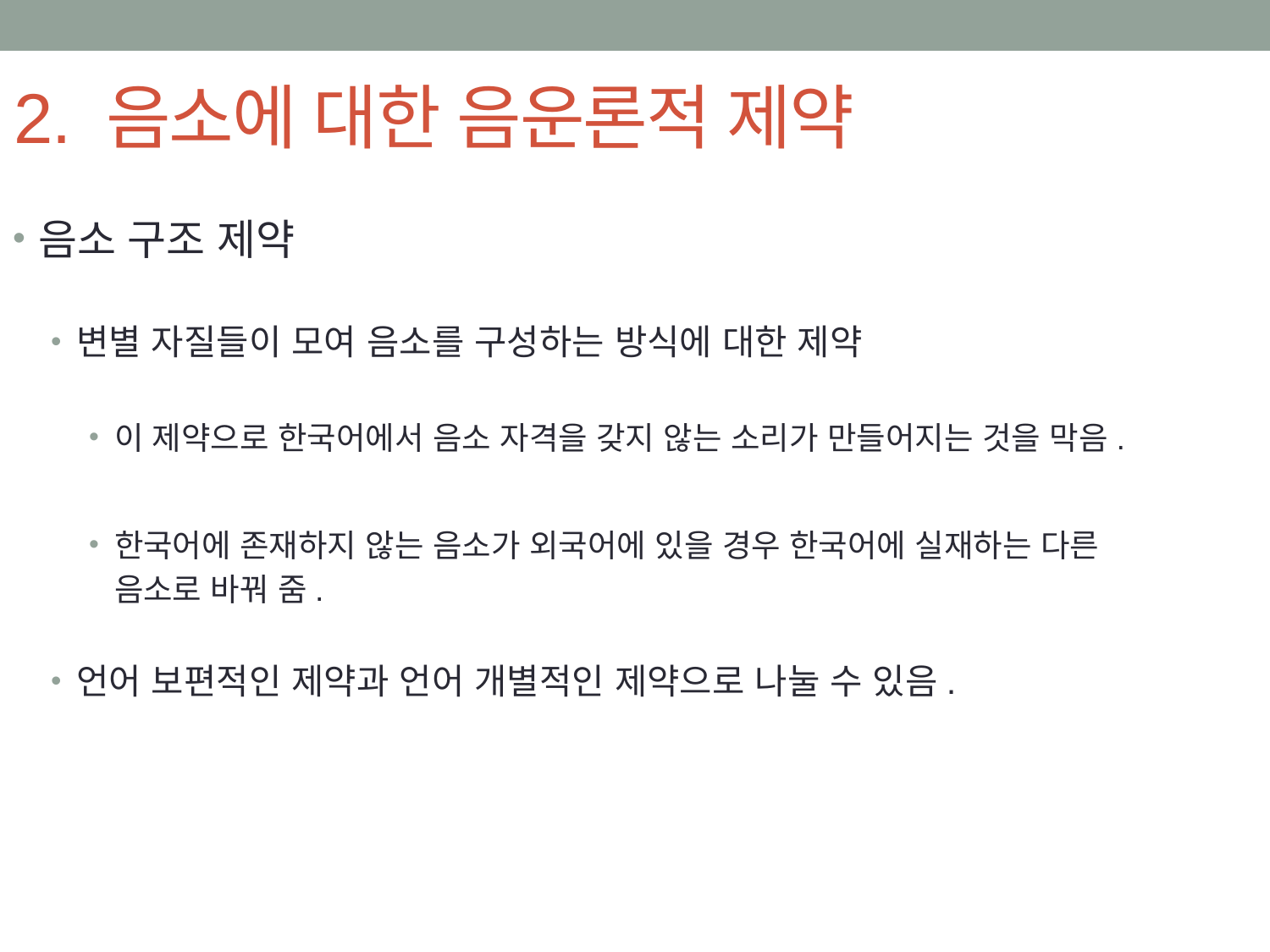

# 2. 음소에 대한 음운론적 제약
음소 구조 제약

변별 자질들이 모여 음소를 구성하는 방식에 대한 제약

이 제약으로 한국어에서 음소 자격을 갖지 않는 소리가 만들어지는 것을 막음.

한국어에 존재하지 않는 음소가 외국어에 있을 경우 한국어에 실재하는 다른
  음소로 바꿔 줌.

언어 보편적인 제약과 언어 개별적인 제약으로 나눌 수 있음.